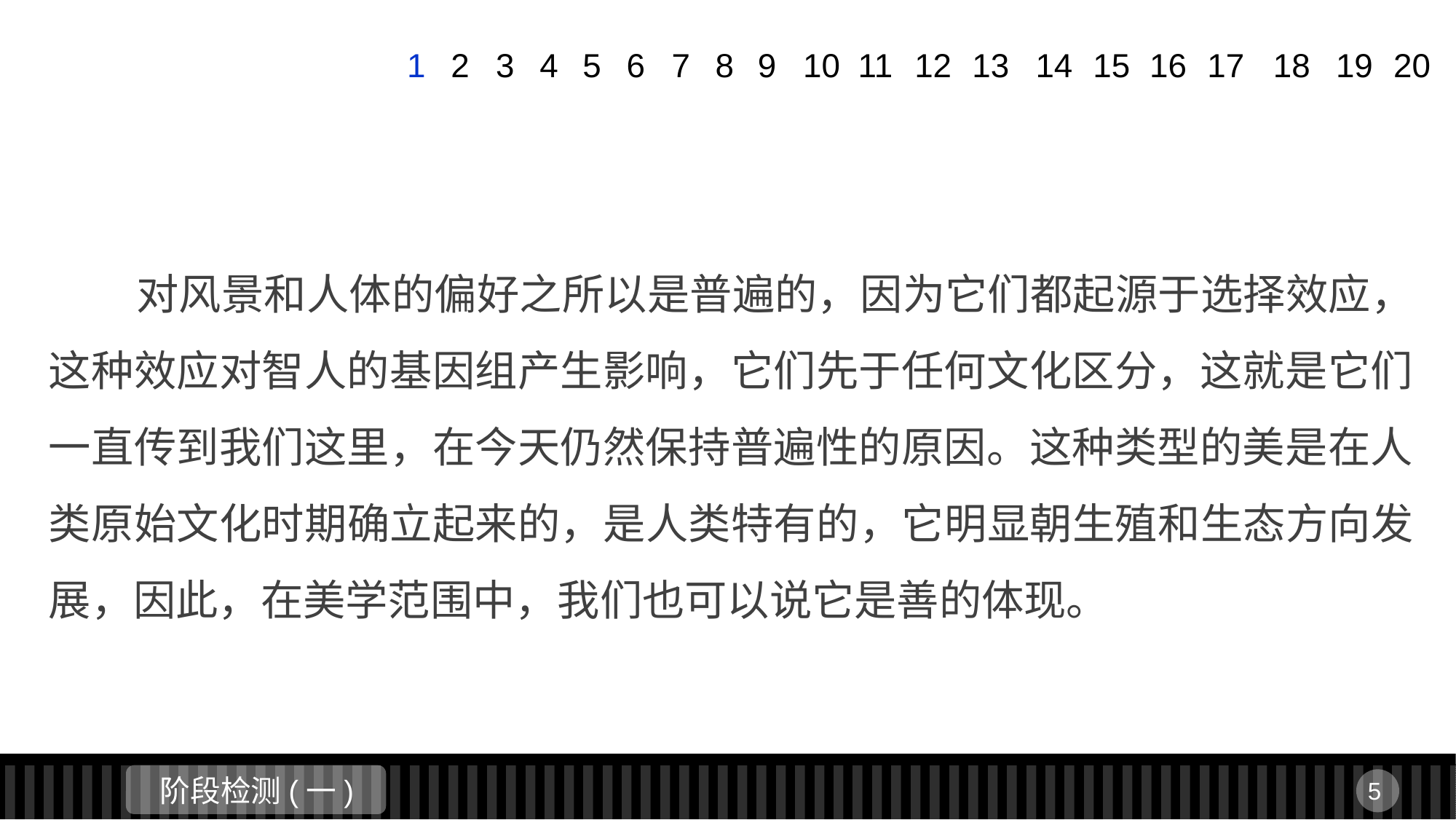

1
2
3
4
5
6
7
8
9
11
12
13
14
15
16
17
18
19
20
10
        对风景和人体的偏好之所以是普遍的，因为它们都起源于选择效应，这种效应对智人的基因组产生影响，它们先于任何文化区分，这就是它们一直传到我们这里，在今天仍然保持普遍性的原因。这种类型的美是在人类原始文化时期确立起来的，是人类特有的，它明显朝生殖和生态方向发展，因此，在美学范围中，我们也可以说它是善的体现。